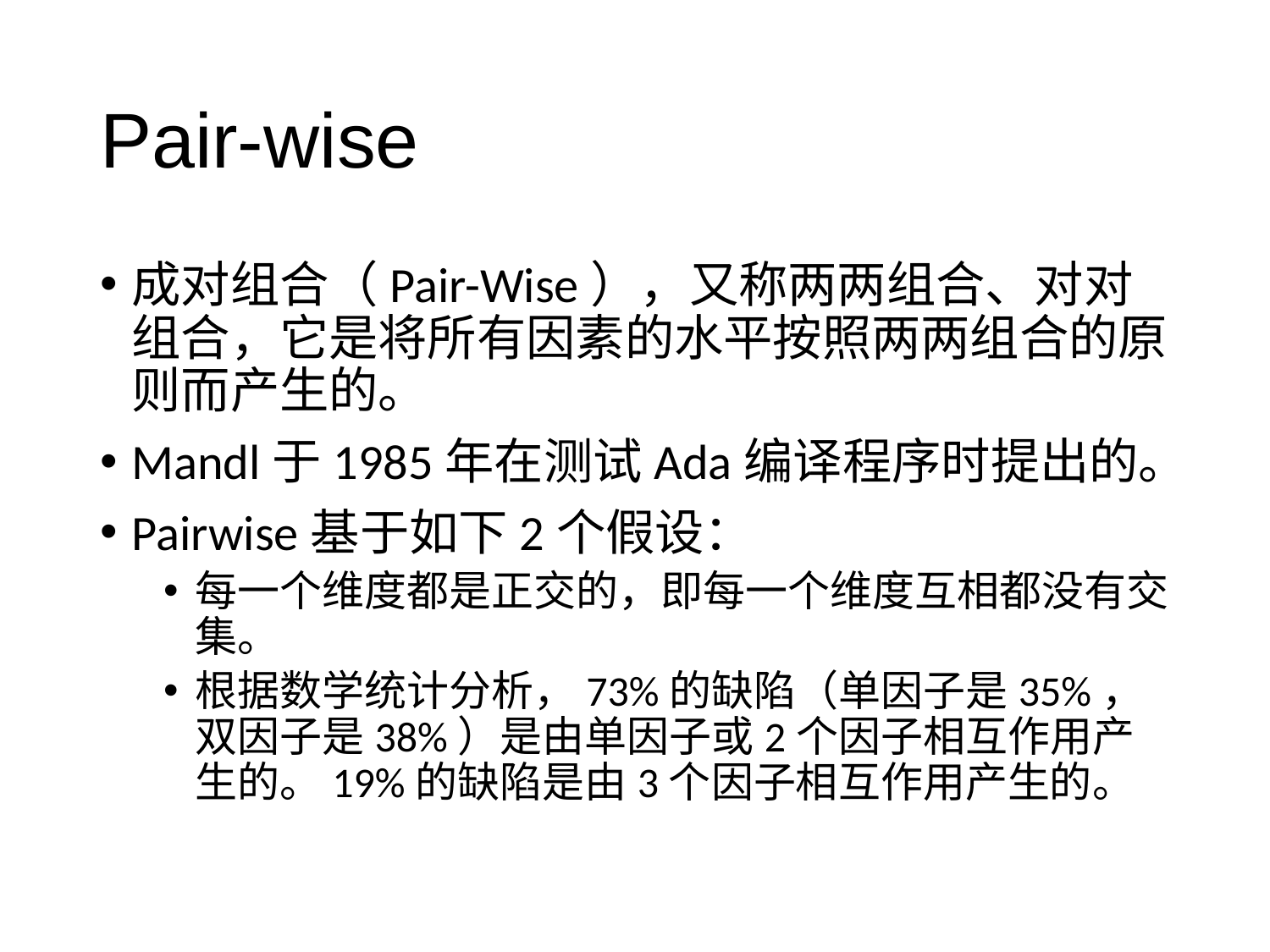

# Pair-wise
成对组合（Pair-Wise），又称两两组合、对对组合，它是将所有因素的水平按照两两组合的原则而产生的。
Mandl于1985年在测试Ada编译程序时提出的。
Pairwise基于如下2个假设：
每一个维度都是正交的，即每一个维度互相都没有交集。
根据数学统计分析，73%的缺陷（单因子是35%，双因子是38%）是由单因子或2个因子相互作用产生的。19%的缺陷是由3个因子相互作用产生的。